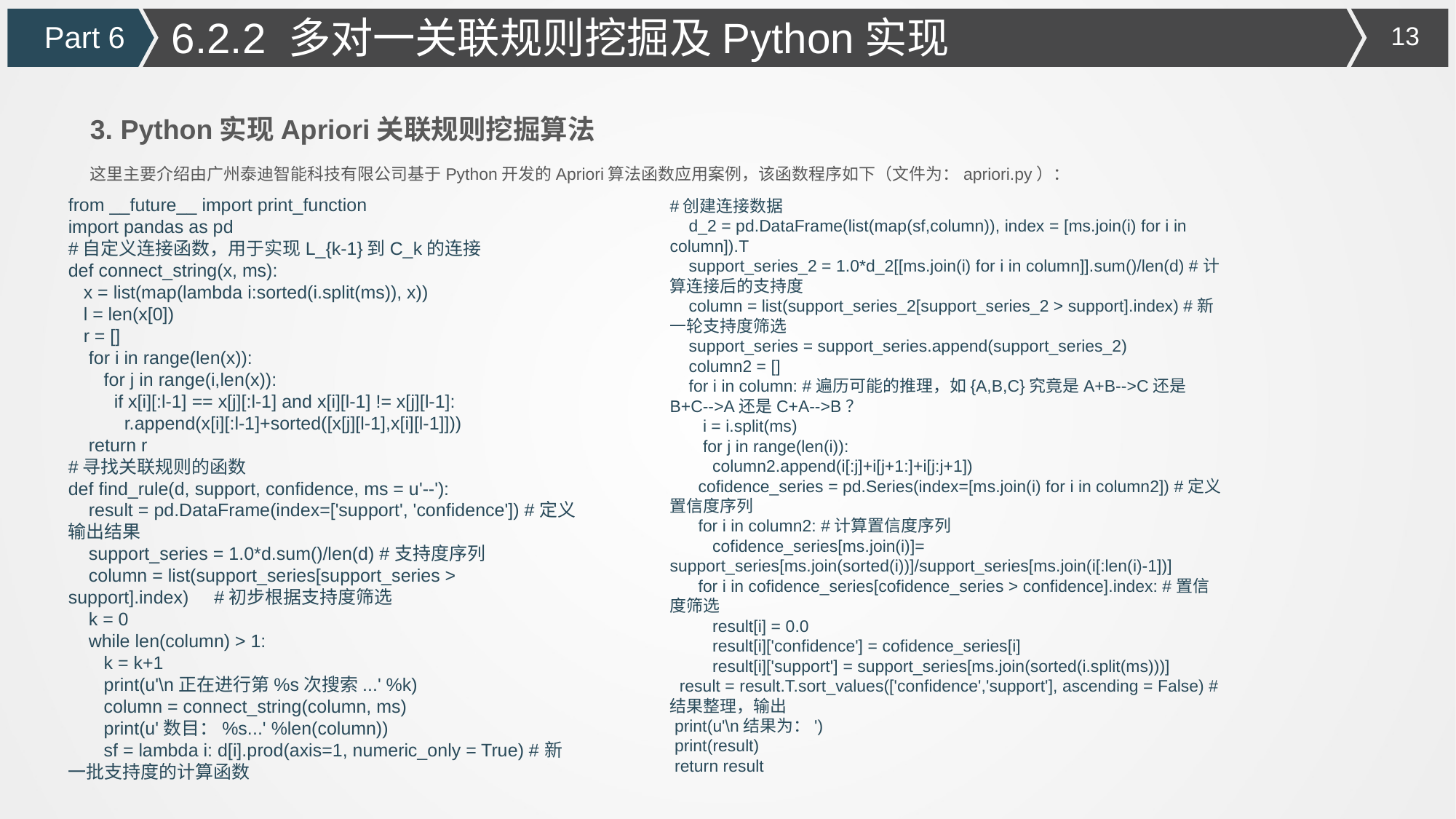

6.2.2 多对一关联规则挖掘及Python实现
Part 6
3. Python实现Apriori关联规则挖掘算法
这里主要介绍由广州泰迪智能科技有限公司基于Python开发的Apriori算法函数应用案例，该函数程序如下（文件为：apriori.py）：
from __future__ import print_function
import pandas as pd
#自定义连接函数，用于实现L_{k-1}到C_k的连接
def connect_string(x, ms):
   x = list(map(lambda i:sorted(i.split(ms)), x))
   l = len(x[0])
   r = []
    for i in range(len(x)):
       for j in range(i,len(x)):
         if x[i][:l-1] == x[j][:l-1] and x[i][l-1] != x[j][l-1]:
           r.append(x[i][:l-1]+sorted([x[j][l-1],x[i][l-1]]))
    return r
#寻找关联规则的函数
def find_rule(d, support, confidence, ms = u'--'):
    result = pd.DataFrame(index=['support', 'confidence']) #定义输出结果
    support_series = 1.0*d.sum()/len(d) #支持度序列
    column = list(support_series[support_series > support].index)     #初步根据支持度筛选
    k = 0
    while len(column) > 1:
       k = k+1
       print(u'\n正在进行第%s次搜索...' %k)
       column = connect_string(column, ms)
       print(u'数目：%s...' %len(column))
       sf = lambda i: d[i].prod(axis=1, numeric_only = True) #新一批支持度的计算函数

#创建连接数据
    d_2 = pd.DataFrame(list(map(sf,column)), index = [ms.join(i) for i in column]).T
    support_series_2 = 1.0*d_2[[ms.join(i) for i in column]].sum()/len(d) #计算连接后的支持度
    column = list(support_series_2[support_series_2 > support].index) #新一轮支持度筛选
    support_series = support_series.append(support_series_2)
    column2 = []
    for i in column: #遍历可能的推理，如{A,B,C}究竟是A+B-->C还是B+C-->A还是C+A-->B？
       i = i.split(ms)
       for j in range(len(i)):
         column2.append(i[:j]+i[j+1:]+i[j:j+1])
      cofidence_series = pd.Series(index=[ms.join(i) for i in column2]) #定义置信度序列
      for i in column2: #计算置信度序列
         cofidence_series[ms.join(i)]= support_series[ms.join(sorted(i))]/support_series[ms.join(i[:len(i)-1])]
      for i in cofidence_series[cofidence_series > confidence].index: #置信度筛选
         result[i] = 0.0
         result[i]['confidence'] = cofidence_series[i]
         result[i]['support'] = support_series[ms.join(sorted(i.split(ms)))]
  result = result.T.sort_values(['confidence','support'], ascending = False) #结果整理，输出
 print(u'\n结果为：')
 print(result)
 return result